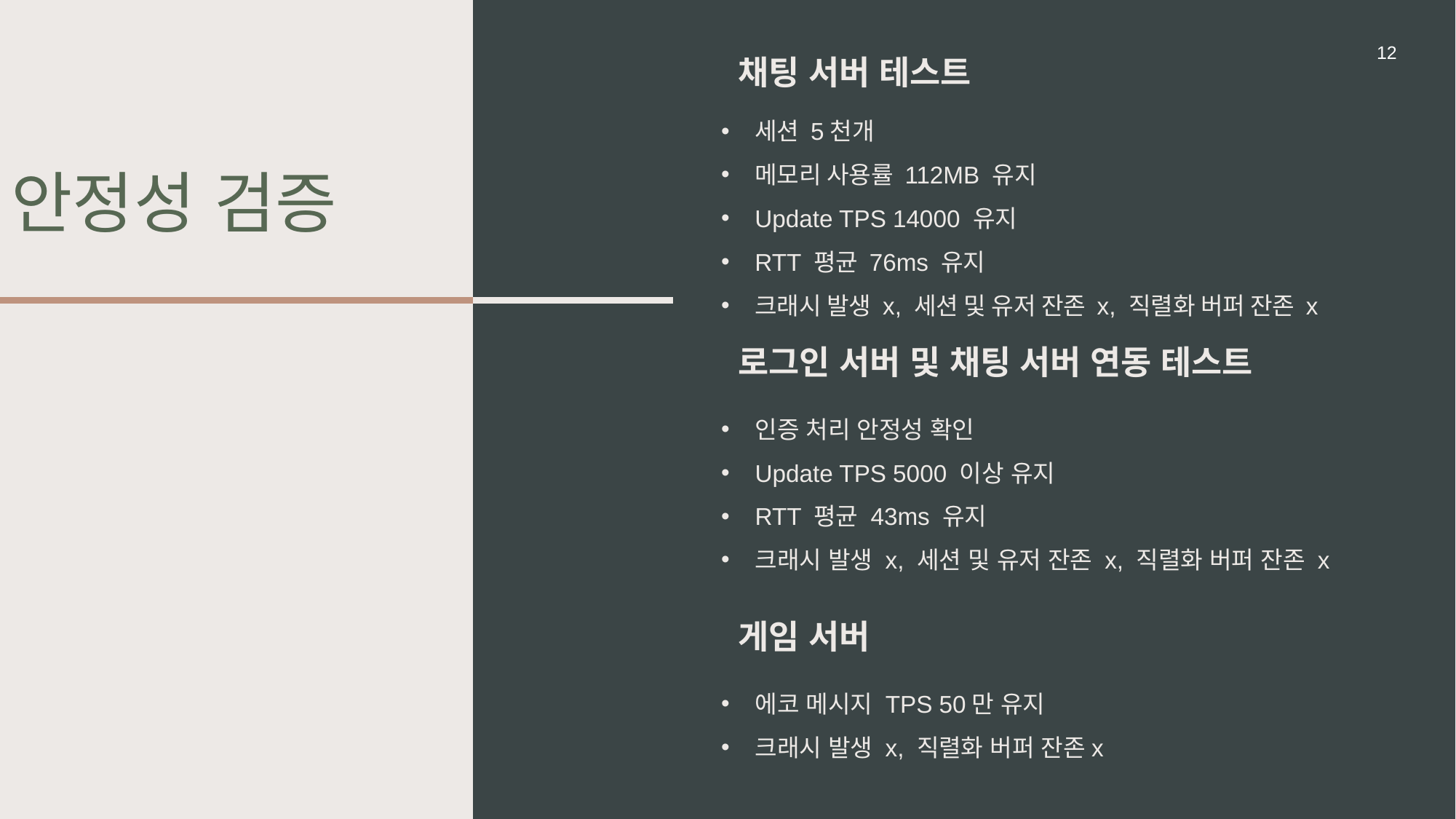

12
채팅 서버 테스트
세션 5천개
메모리 사용률 112MB 유지
Update TPS 14000 유지
RTT 평균 76ms 유지
크래시 발생 x, 세션 및 유저 잔존 x, 직렬화 버퍼 잔존 x

# 안정성 검증
로그인 서버 및 채팅 서버 연동 테스트
인증 처리 안정성 확인
Update TPS 5000 이상 유지
RTT 평균 43ms 유지
크래시 발생 x, 세션 및 유저 잔존 x, 직렬화 버퍼 잔존 x

게임 서버
에코 메시지 TPS 50만 유지
크래시 발생 x, 직렬화 버퍼 잔존x